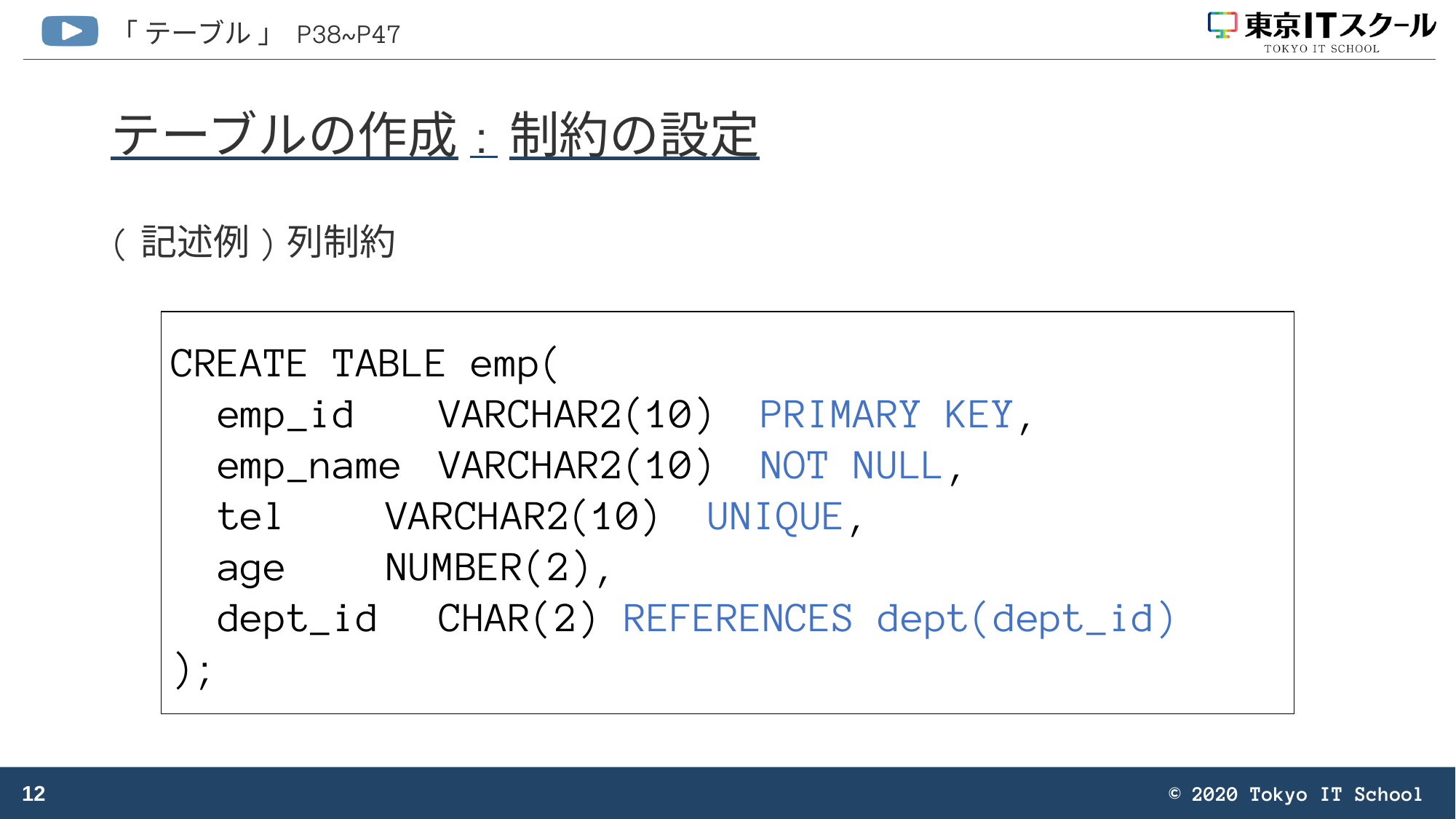

# テーブルの作成:制約の設定
(記述例)列制約

CREATE TABLE emp(
  emp_id		VARCHAR2(10)	PRIMARY KEY,
  emp_name	VARCHAR2(10)	NOT NULL,
  tel		VARCHAR2(10)	UNIQUE,
  age		NUMBER(2),
  dept_id		CHAR(2) REFERENCES dept(dept_id)
);

12